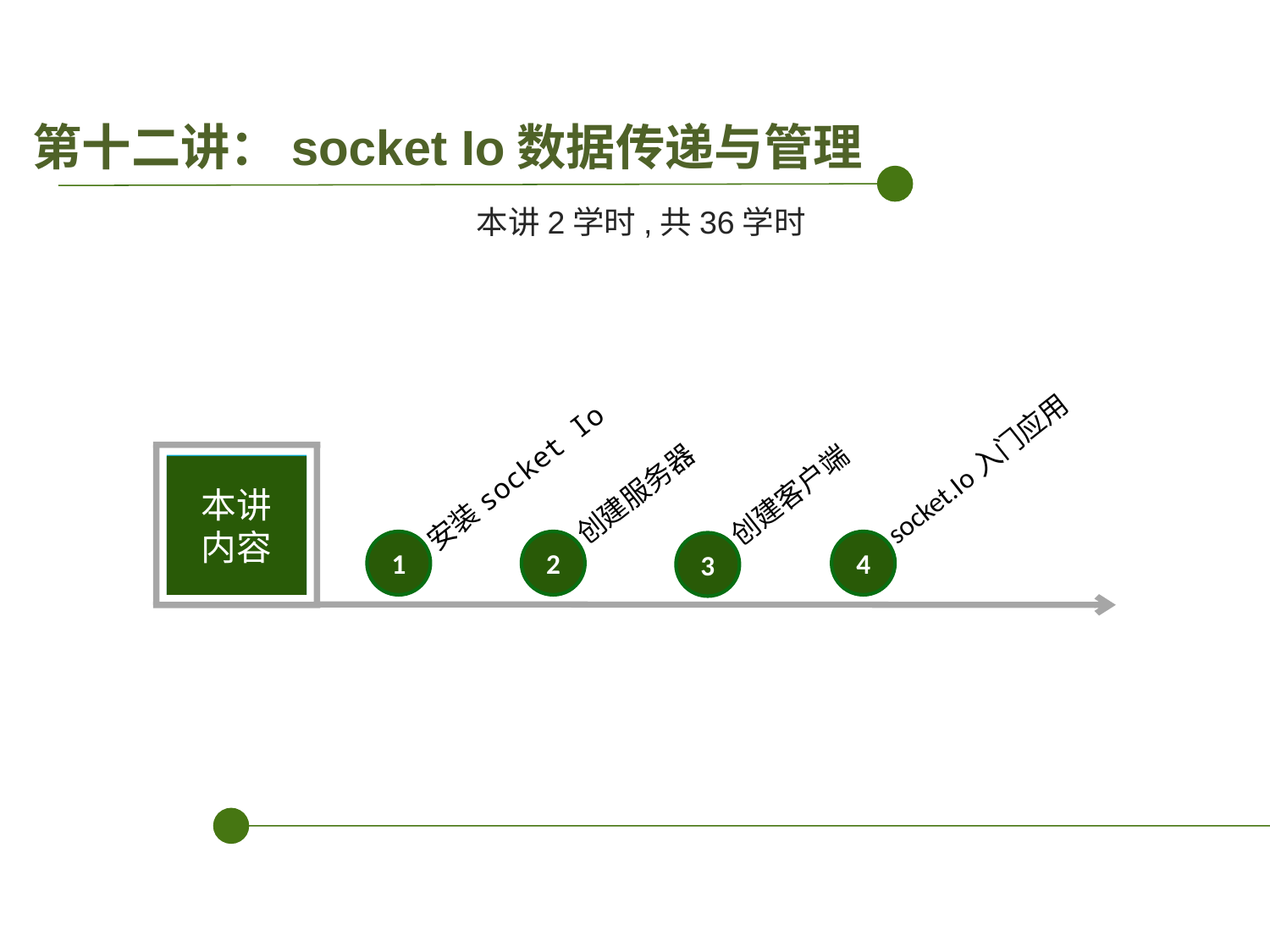

第十二讲：socket Io数据传递与管理

本讲2学时,共36学时

安装socket Io
1
socket.Io入门应用
4
创建客户端
3
创建服务器
2

培训机构
本讲
内容